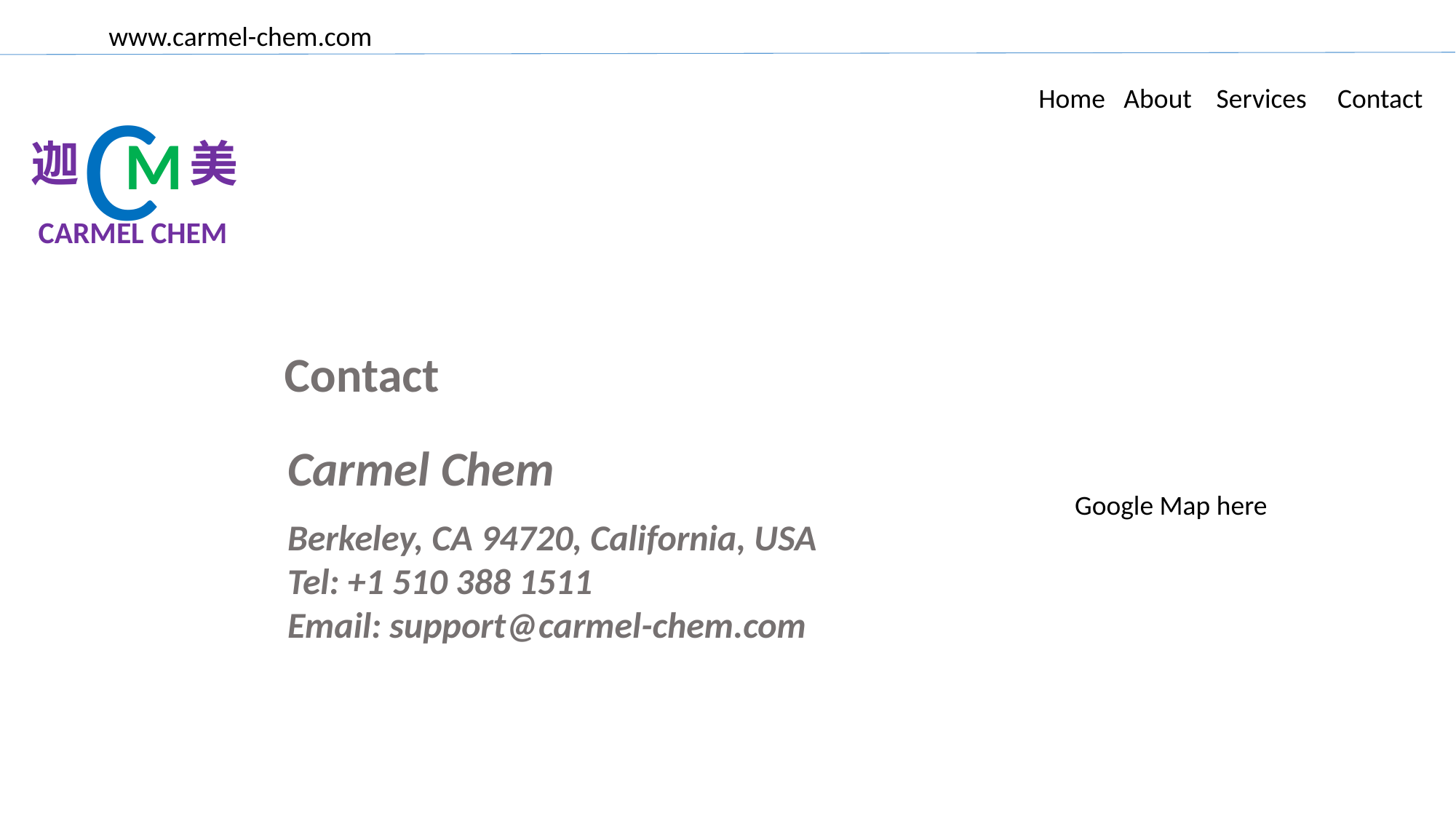

www.carmel-chem.com
C
M
迦          美
CARMEL CHEM
Home   About    Services     Contact
Contact
Carmel Chem
Berkeley, CA 94720, California, USA
Tel: +1 510 388 1511
Email: support@carmel-chem.com
Google Map here